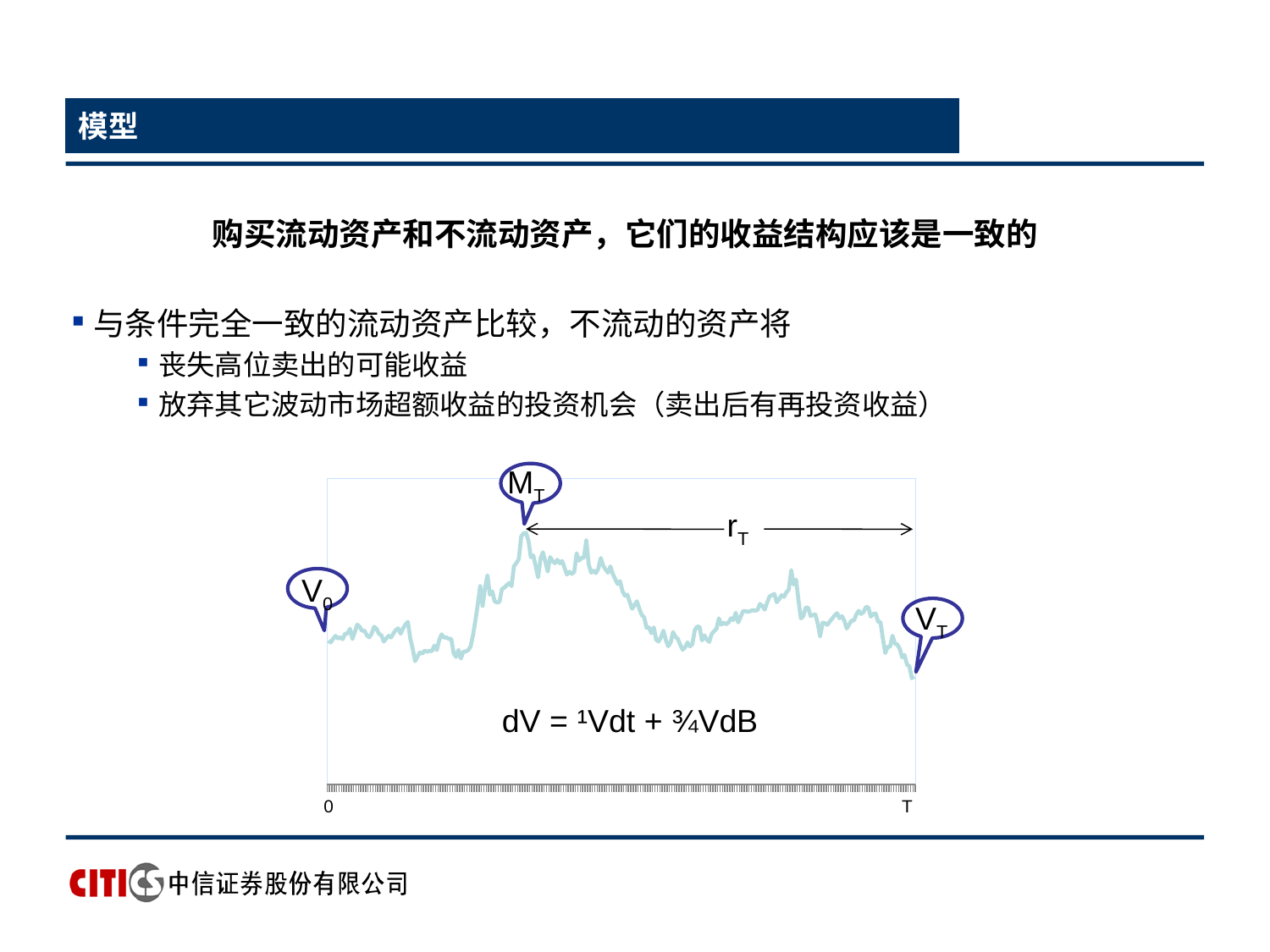

# 模型
购买流动资产和不流动资产，它们的收益结构应该是一致的
与条件完全一致的流动资产比较，不流动的资产将
丧失高位卖出的可能收益
放弃其它波动市场超额收益的投资机会（卖出后有再投资收益）

MT

### Chart

| Category |  |
|---|---|
| 0 | 28.225599999999947 |
|  | 27.91359999999996 |
|  | 28.6 |
|  | 29.18239999999996 |
|  | 28.68319999999999 |
|  | 28.8912 |
|  | 28.5376 |
|  | 29.6192 |
|  | 29.660799999999956 |
|  | 30.596800000000005 |
|  | 28.5792 |
|  | 29.9312 |
|  | 31.407999999999987 |
|  | 30.991999999999987 |
|  | 30.1808 |
|  | 30.2432 |
|  | 29.286399999999947 |
|  | 28.912 |
|  | 29.660799999999956 |
|  | 30.991999999999987 |
|  | 30.596800000000005 |
|  | 29.6192 |
|  | 29.328 |
|  | 28.0592 |
|  | 28.6624 |
|  | 29.20319999999996 |
|  | 28.8912 |
|  | 29.660799999999956 |
|  | 30.3472 |
|  | 30.68 |
|  | 29.6192 |
|  | 30.659199999999988 |
|  | 31.407999999999987 |
|  | 31.948799999999917 |
|  | 28.745599999999936 |
|  | 26.66559999999996 |
|  | 24.211200000000005 |
|  | 25.10559999999996 |
|  | 25.9376 |
|  | 25.7088 |
|  | 26.312 |
|  | 26.06239999999994 |
|  | 26.24959999999995 |
|  | 26.1872 |
|  | 27.289599999999947 |
|  | 26.395199999999964 |
|  | 28.392 |
|  | 29.49439999999996 |
|  | 28.84959999999996 |
|  | 28.8912 |
|  | 28.6 |
|  | 28.6 |
|  | 25.750399999999964 |
|  | 25.04319999999996 |
|  | 26.436800000000005 |
|  | 24.752 |
|  | 26.06239999999994 |
|  | 26.124800000000043 |
|  | 26.3744 |
|  | 27.0816 |
|  | 29.265599999999925 |
|  | 32.19840000000006 |
|  | 35.4224 |
|  | 38.958400000000005 |
|  | 35.089600000000004 |
|  | 38.604800000000004 |
|  | 41.08 |
|  | 37.2736 |
|  | 37.9392 |
|  | 35.984 |
|  | 35.7136 |
|  | 35.88 |
|  | 38.396800000000006 |
|  | 38.6464 |
|  | 39.1456 |
|  | 39.561600000000006 |
|  | 38.958400000000005 |
|  | 42.848 |
|  | 43.4928 |
|  | 44.26240000000006 |
|  | 48.69280000000001 |
|  | 49.3168 |
|  | 49.4208 |
|  | 47.8816 |
|  | 44.616 |
|  | 44.9696 |
|  | 42.952 |
|  | 40.664 |
|  | 44.345600000000005 |
|  | 45.6144 |
|  | 43.80479999999999 |
|  | 41.8288 |
|  | 44.6576 |
|  | 43.867200000000004 |
|  | 43.45119999999999 |
|  | 44.116800000000005 |
|  | 43.430400000000006 |
|  | 43.888 |
|  | 42.494400000000006 |
|  | 41.22560000000007 |
|  | 41.76640000000001 |
|  | 41.35039999999999 |
|  | 41.787200000000006 |
|  | 45.406400000000005 |
|  | 43.9504 |
|  | 44.470400000000005 |
|  | 44.5536 |
|  | 47.9232 |
|  | 43.2432 |
|  | 41.6 |
|  | 41.9744 |
|  | 41.5168 |
|  | 42.4112 |
|  | 44.470400000000005 |
|  | 42.931200000000004 |
|  | 42.2032 |
|  | 41.5792 |
|  | 42.827200000000005 |
|  | 41.308800000000005 |
|  | 40.3312 |
|  | 39.35359999999999 |
|  | 39.936 |
|  | 37.96 |
|  | 37.0656 |
|  | 37.2944 |
|  | 35.921600000000005 |
|  | 34.507200000000005 |
|  | 35.214400000000005 |
|  | 35.984 |
|  | 34.52800000000001 |
|  | 33.3008 |
|  | 32.864000000000004 |
|  | 30.78399999999996 |
|  | 30.888 |
|  | 29.70239999999995 |
|  | 30.846399999999964 |
|  | 28.4128 |
|  | 28.100800000000035 |
|  | 28.9328 |
|  | 30.201599999999964 |
|  | 28.3504 |
|  | 27.143999999999988 |
|  | 27.91359999999996 |
|  | 29.952 |
|  | 28.99519999999995 |
|  | 28.5792 |
|  | 27.435199999999956 |
|  | 26.45759999999999 |
|  | 26.97759999999996 |
|  | 27.91359999999996 |
|  | 27.1232 |
|  | 27.56 |
|  | 30.3264 |
|  | 31.0336 |
|  | 30.92959999999995 |
|  | 28.287999999999986 |
|  | 29.307200000000005 |
|  | 28.4544 |
|  | 28.017600000000005 |
|  | 29.5776 |
|  | 30.0976 |
|  | 30.596800000000005 |
|  | 32.63520000000001 |
|  | 31.407999999999987 |
|  | 31.76159999999996 |
|  | 31.49119999999999 |
|  | 31.824000000000005 |
|  | 32.656000000000006 |
|  | 32.281600000000005 |
|  | 33.7376 |
|  | 31.84479999999999 |
|  | 32.9264 |
|  | 34.008 |
|  | 34.07040000000001 |
|  | 33.904 |
|  | 34.049600000000005 |
|  | 34.2368 |
|  | 34.153600000000004 |
|  | 34.2368 |
|  | 35.464000000000006 |
|  | 35.089600000000004 |
|  | 34.3408 |
|  | 35.69280000000001 |
|  | 36.92 |
|  | 37.19040000000001 |
|  | 37.419200000000004 |
|  | 35.79680000000001 |
|  | 36.379200000000004 |
|  | 37.1696 |
|  | 36.8576 |
|  | 37.752 |
|  | 38.27200000000001 |
|  | 42.0784 |
|  | 39.2704 |
|  | 40.24800000000001 |
|  | 36.2336 |
|  | 32.6144 |
|  | 33.09280000000001 |
|  | 34.73600000000001 |
|  | 34.73600000000001 |
|  | 33.09280000000001 |
|  | 33.28 |
|  | 33.4048 |
|  | 31.616000000000035 |
|  | 29.078399999999956 |
|  | 31.782399999999924 |
|  | 31.6784 |
|  | 31.36639999999996 |
|  | 32.0112 |
|  | 32.5936 |
|  | 33.1968 |
|  | 33.6544 |
|  | 32.656000000000006 |
|  | 33.072 |
|  | 32.2192 |
|  | 30.6384 |
|  | 31.407999999999987 |
|  | 32.177600000000005 |
|  | 32.24 |
|  | 33.4048 |
|  | 34.112 |
|  | 33.488 |
|  | 33.904 |
|  | 34.8816 |
|  | 34.73600000000001 |
|  | 32.96800000000001 |
|  | 33.488 |
|  | 33.59200000000001 |
|  | 32.0112 |
|  | 31.886399999999956 |
|  | 28.704 |
|  | 25.8336 |
|  | 27.0192 |
|  | 27.10239999999999 |
|  | 29.224 |
|  | 27.664 |
|  | 27.4768 |
|  | 26.66559999999996 |
|  | 24.980799999999917 |
|  | 25.43839999999996 |
| T | 23.54559999999994 |
| T | 23.2128 |
| T | 20.88319999999996 |
| T | 21.216 |
rT
V0

VT

dV = ¹Vdt + ¾VdB